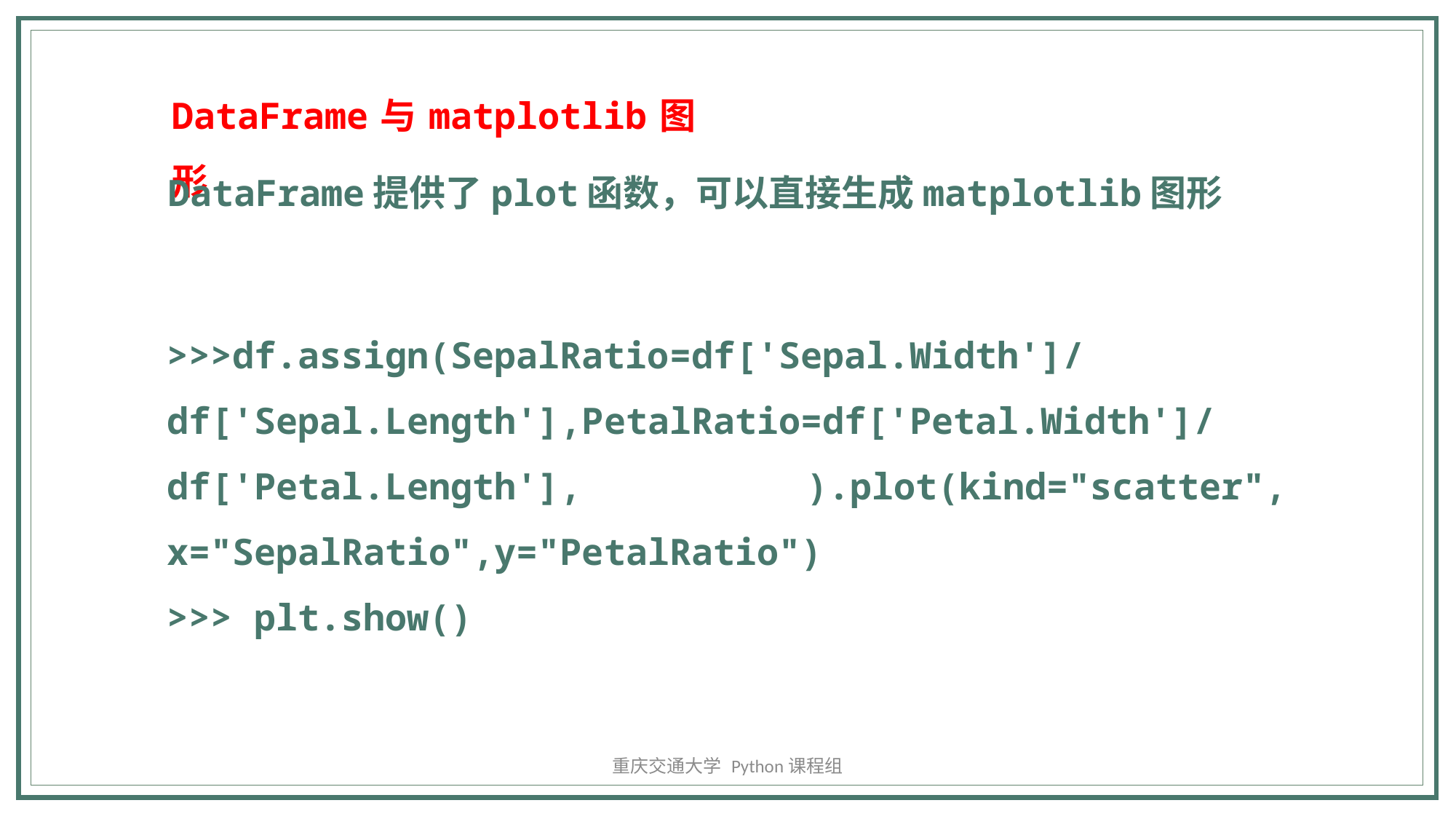

DataFrame与matplotlib图形
DataFrame提供了plot函数，可以直接生成matplotlib图形
>>>df.assign(SepalRatio=df['Sepal.Width']/df['Sepal.Length'],PetalRatio=df['Petal.Width']/df['Petal.Length'], ).plot(kind="scatter", x="SepalRatio",y="PetalRatio")
>>> plt.show()
重庆交通大学 Python课程组